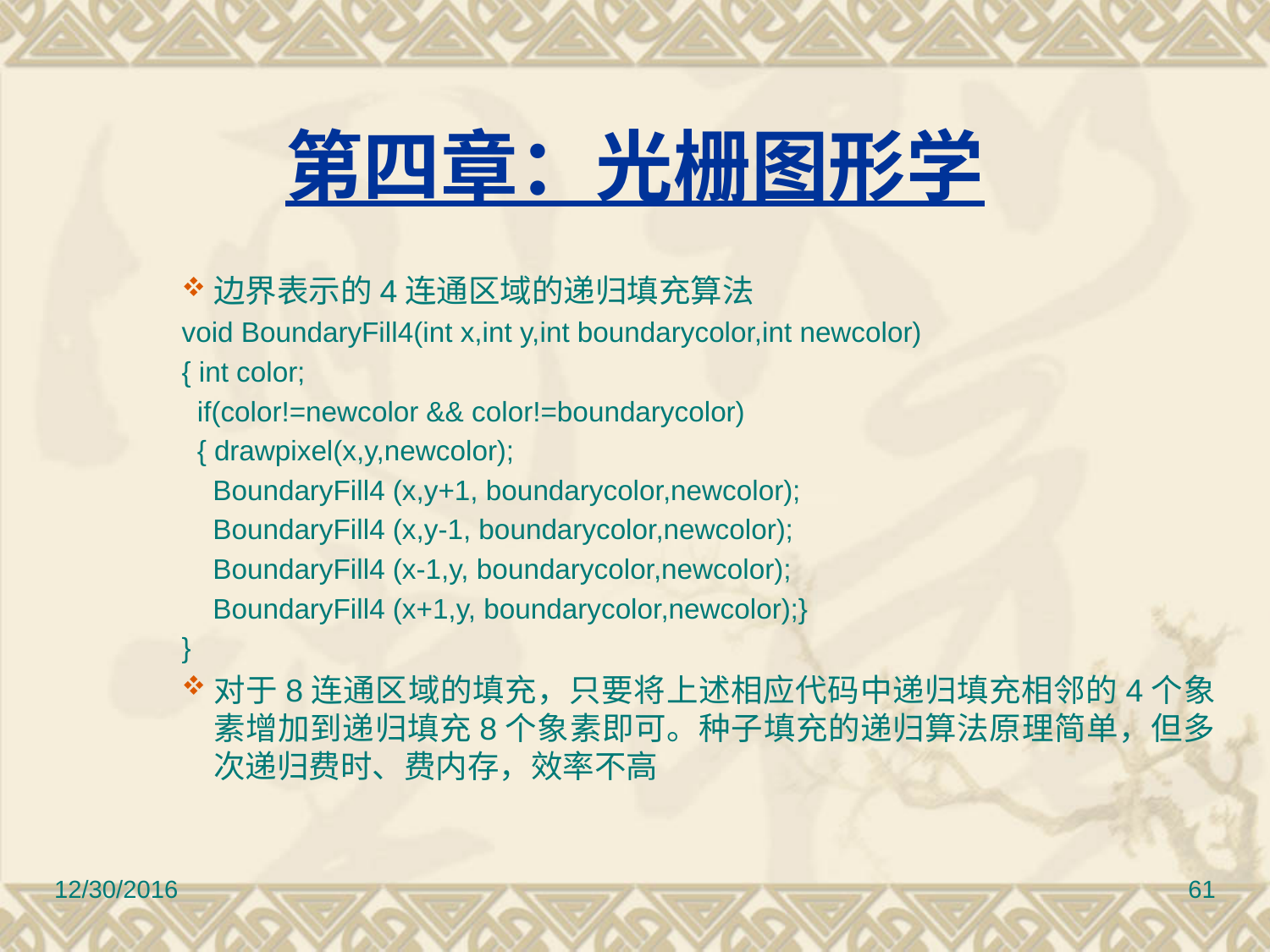

第四章：光栅图形学
边界表示的4连通区域的递归填充算法
	void BoundaryFill4(int x,int y,int boundarycolor,int newcolor)
	{ int color;
	  if(color!=newcolor && color!=boundarycolor)
	  { drawpixel(x,y,newcolor);
	    BoundaryFill4 (x,y+1, boundarycolor,newcolor);
	    BoundaryFill4 (x,y-1, boundarycolor,newcolor);
	    BoundaryFill4 (x-1,y, boundarycolor,newcolor);
	    BoundaryFill4 (x+1,y, boundarycolor,newcolor);}
	}
对于8连通区域的填充，只要将上述相应代码中递归填充相邻的4个象素增加到递归填充8个象素即可。种子填充的递归算法原理简单，但多次递归费时、费内存，效率不高
12/30/2016
61